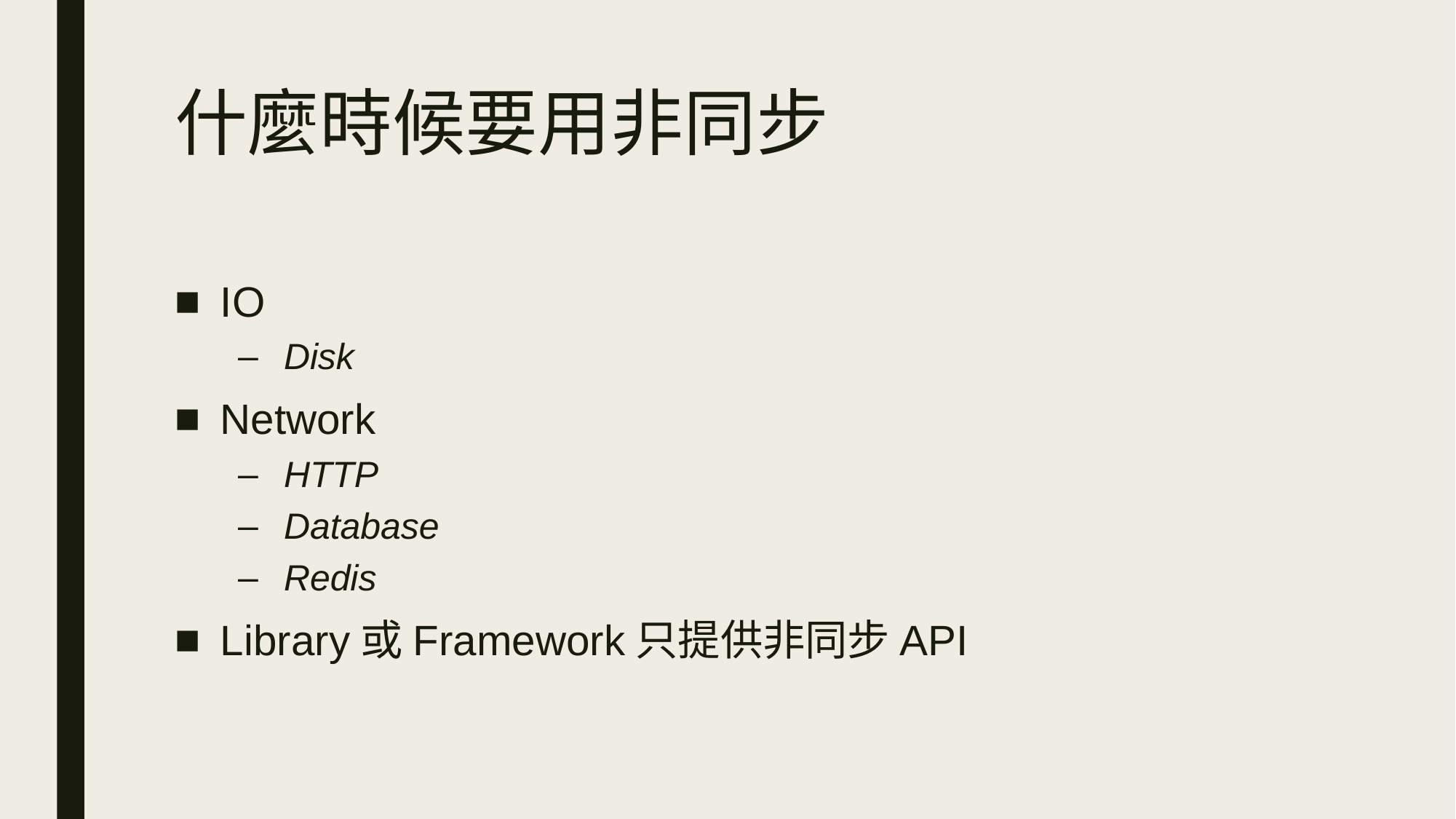

# 什麼時候要用非同步
IO
Disk
Network
HTTP
Database
Redis
Library或Framework只提供非同步API